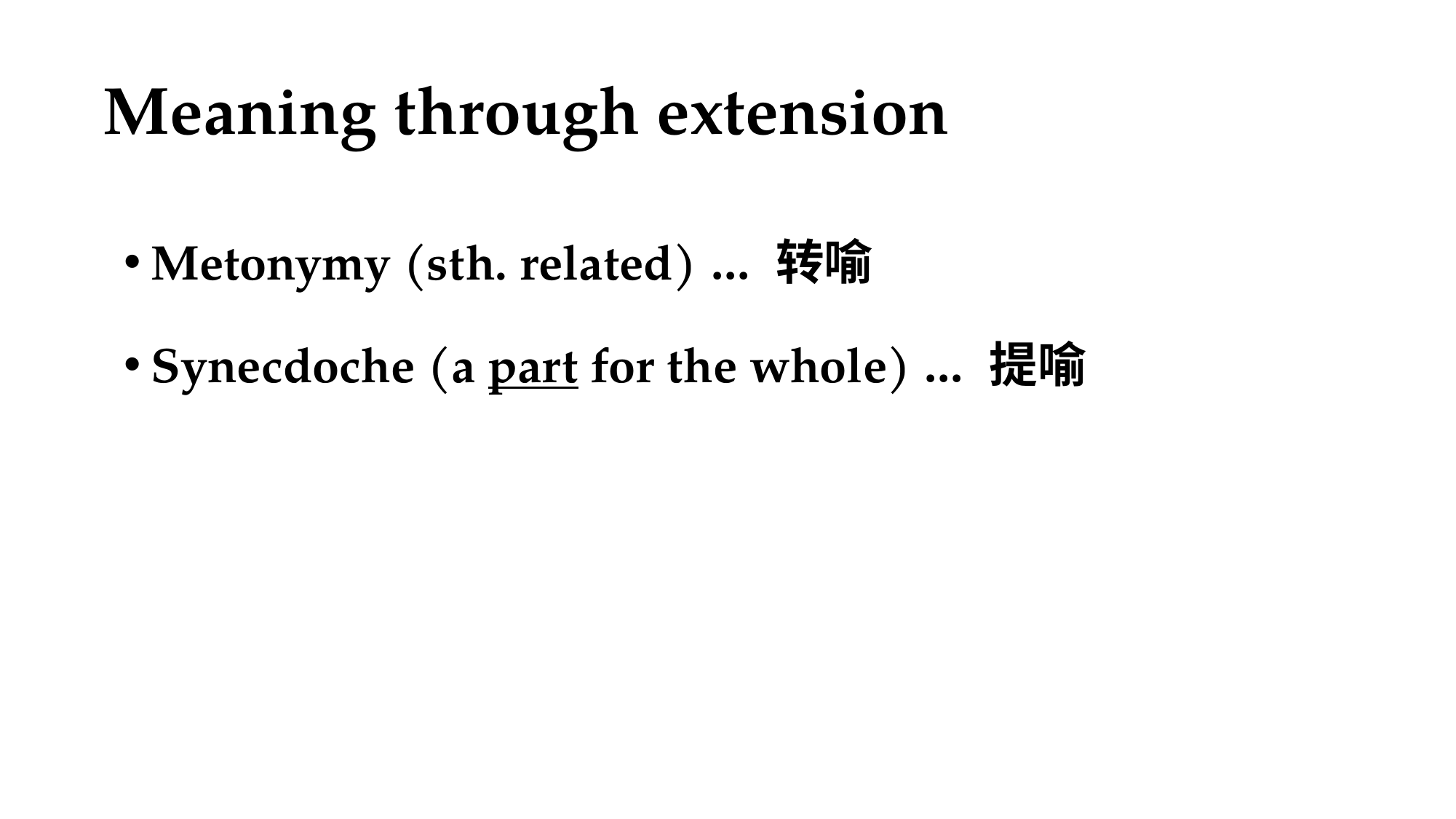

# Meaning through extension
Metonymy (sth. related) … 转喻
Synecdoche (a part for the whole) … 提喻